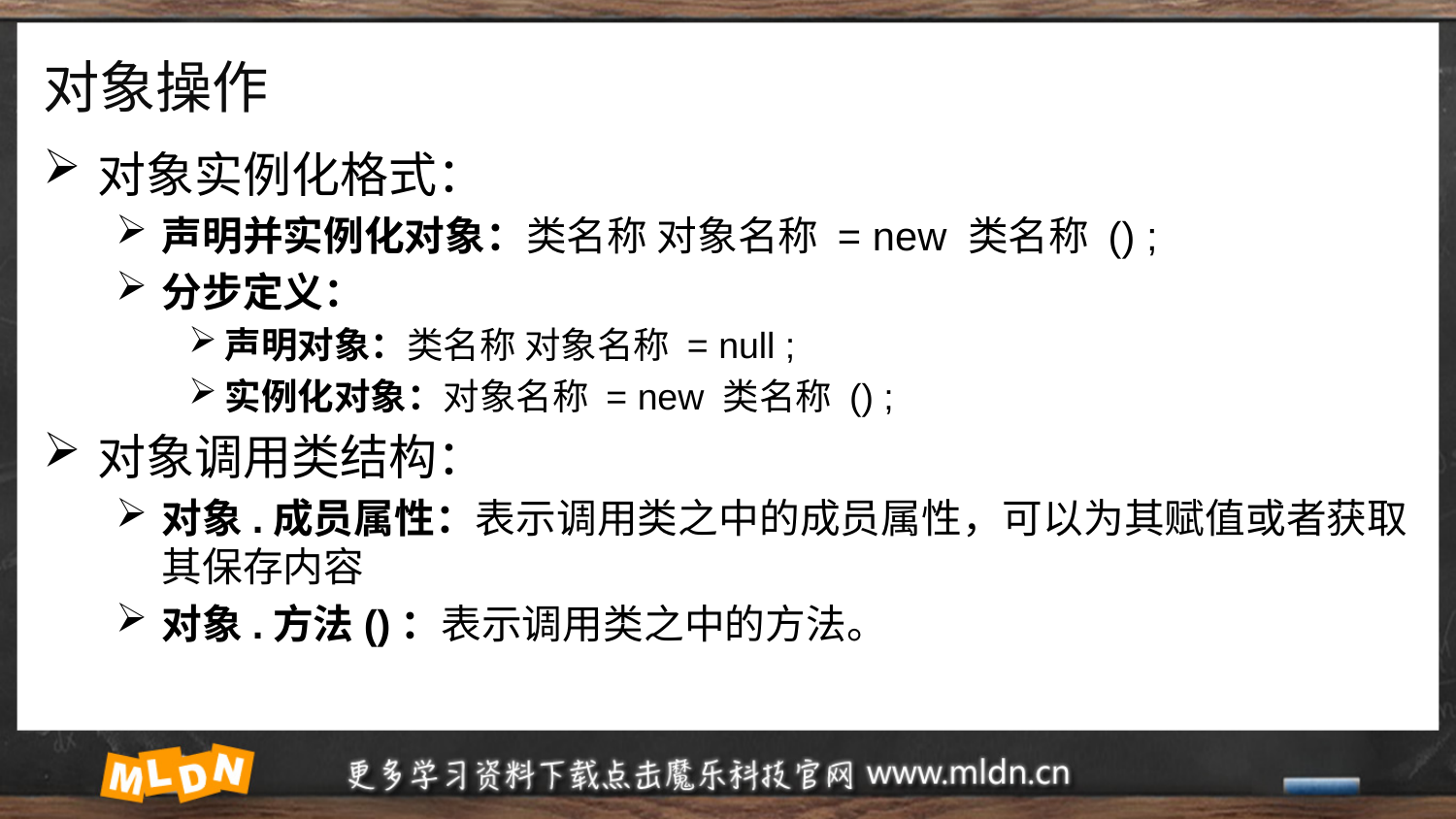

# 对象操作
对象实例化格式：
声明并实例化对象：类名称 对象名称 = new 类名称 () ;
分步定义：
声明对象：类名称 对象名称 = null ;
实例化对象：对象名称 = new 类名称 () ;
对象调用类结构：
对象.成员属性：表示调用类之中的成员属性，可以为其赋值或者获取其保存内容
对象.方法()：表示调用类之中的方法。